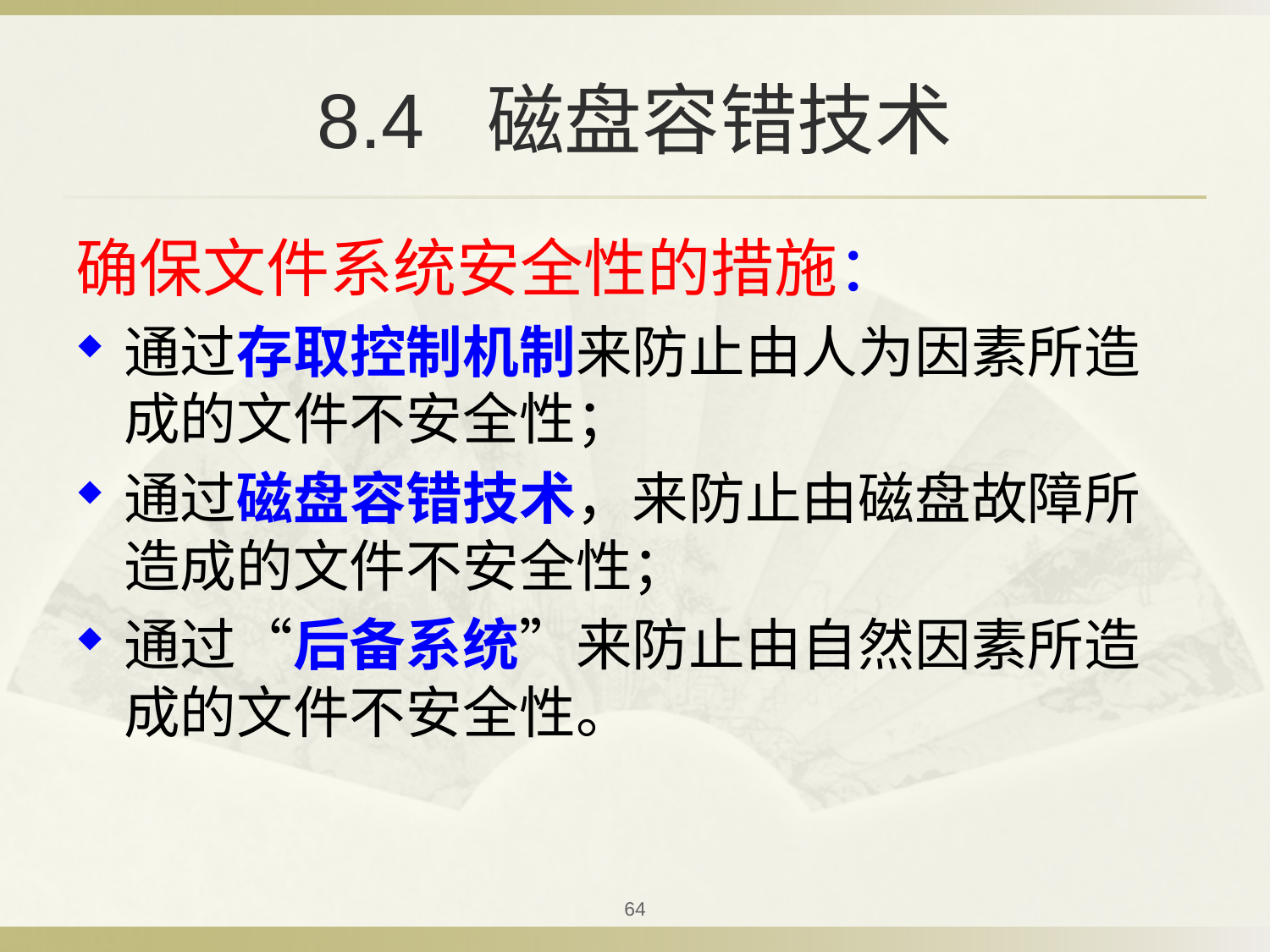

# 8.4  磁盘容错技术
确保文件系统安全性的措施：
通过存取控制机制来防止由人为因素所造成的文件不安全性；
通过磁盘容错技术，来防止由磁盘故障所造成的文件不安全性；
通过“后备系统”来防止由自然因素所造成的文件不安全性。
64